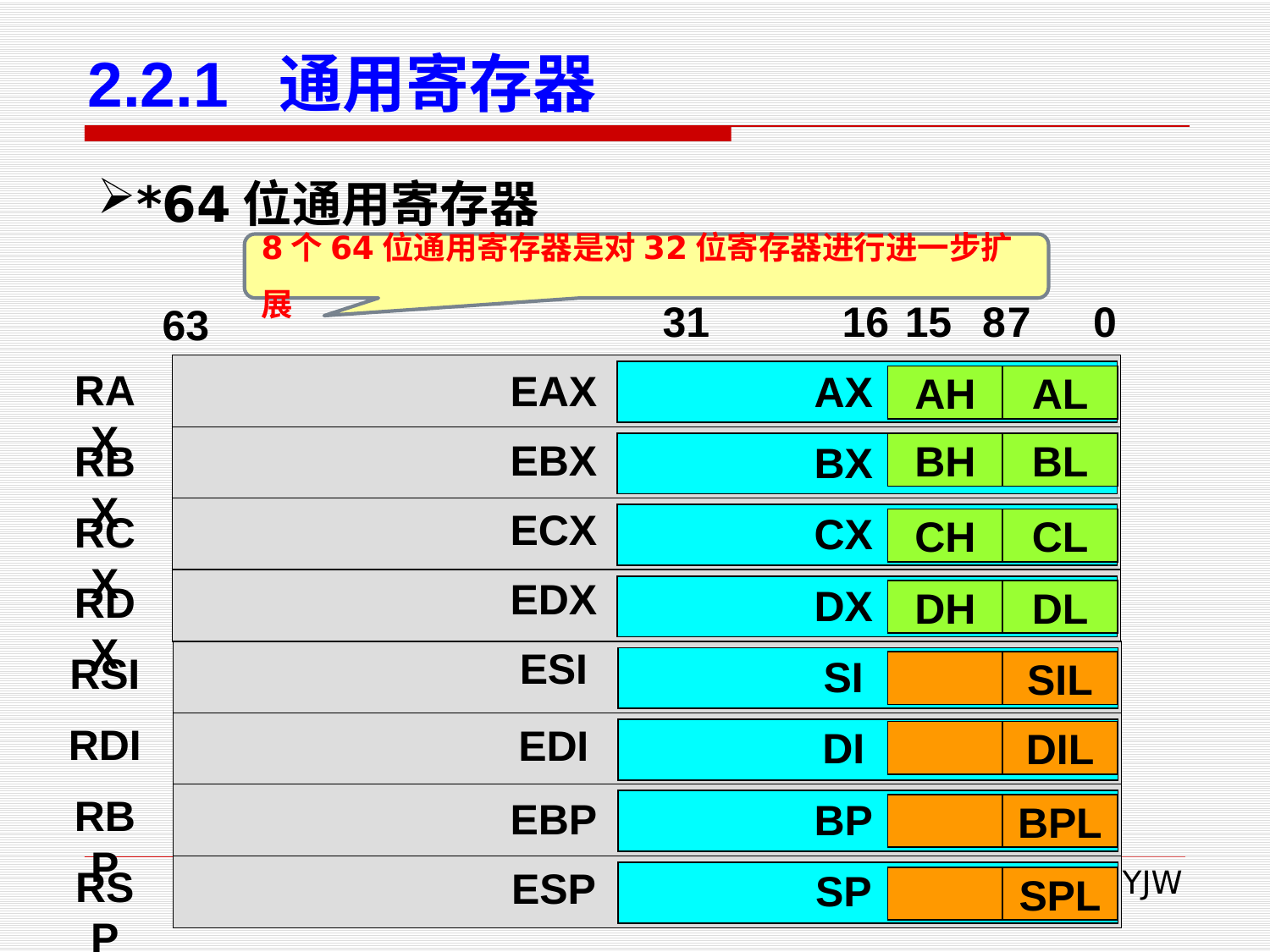

# 2.2.1  通用寄存器
*64位通用寄存器
8个64位通用寄存器是对32位寄存器进行进一步扩展
31
16
15
8
7
0
63

RAX
RBX
RCX
RDX
RSI
RDI
RBP
RSP
EAX
EBX
ECX
EDX
ESI
EDI
EBP
ESP
AX
BX
CX
DX
SI
DI
BP
SP
AH
AL
BH
BL
CH
CL
DH
DL

SIL

DIL

BPL

SPL